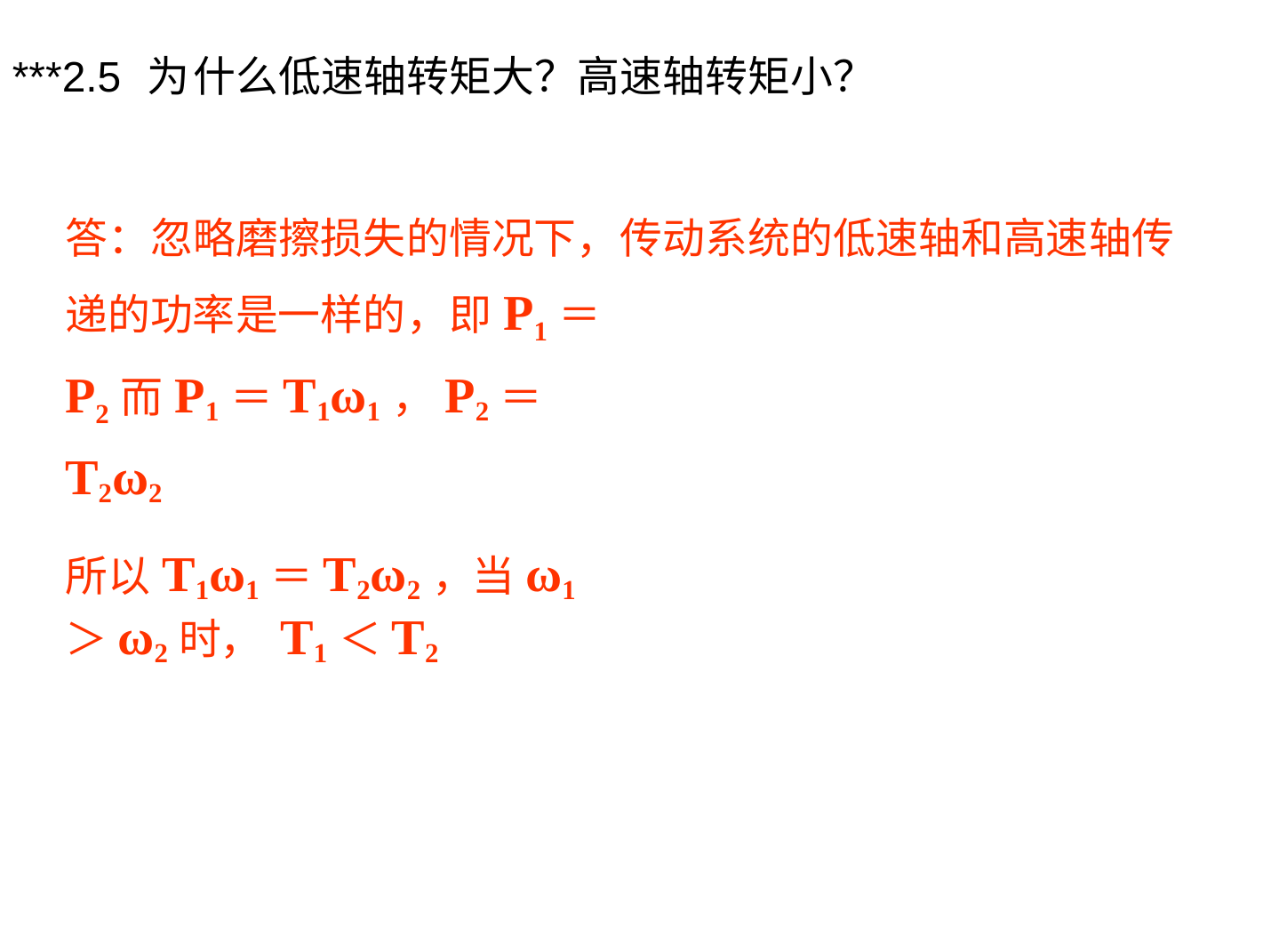

# ***2.5 为什么低速轴转矩大？高速轴转矩小？
答：忽略磨擦损失的情况下，传动系统的低速轴和高速轴传
递的功率是一样的，即P1＝P2而P1＝T1ω1，P2＝T2ω2
所以T1ω1＝T2ω2，当ω1＞ω2时， T1＜T2